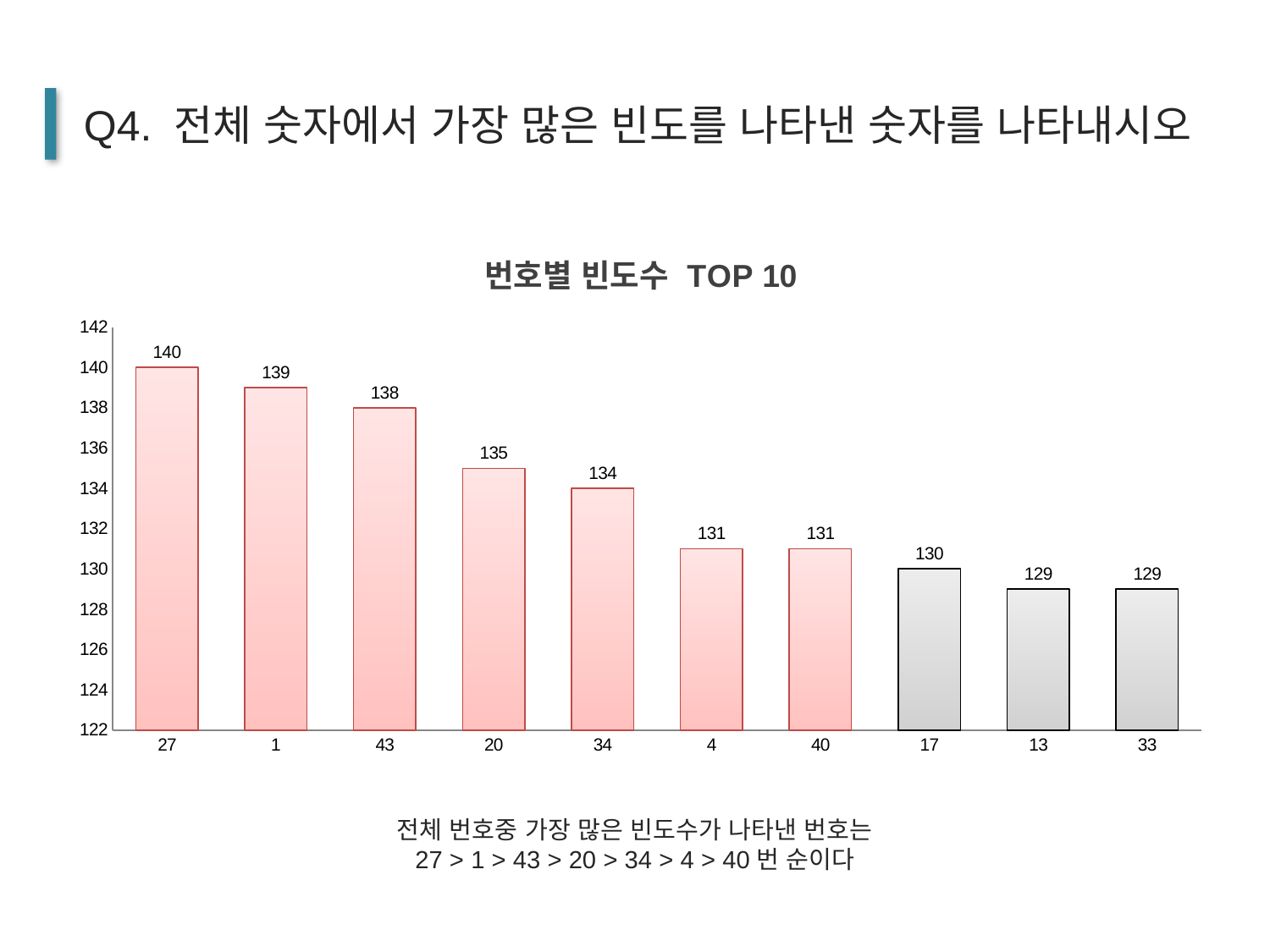

Q4. 전체 숫자에서 가장 많은 빈도를 나타낸 숫자를 나타내시오

### Chart: 번호별 빈도수 TOP 10

| Category | 총빈도수 |
|---|---|
| 27 | 140.0 |
| 1 | 139.0 |
| 43 | 138.0 |
| 20 | 135.0 |
| 34 | 134.0 |
| 4 | 131.0 |
| 40 | 131.0 |
| 17 | 130.0 |
| 13 | 129.0 |
| 33 | 129.0 |
전체 번호중 가장 많은 빈도수가 나타낸 번호는
27 > 1 > 43 > 20 > 34 > 4 > 40번 순이다